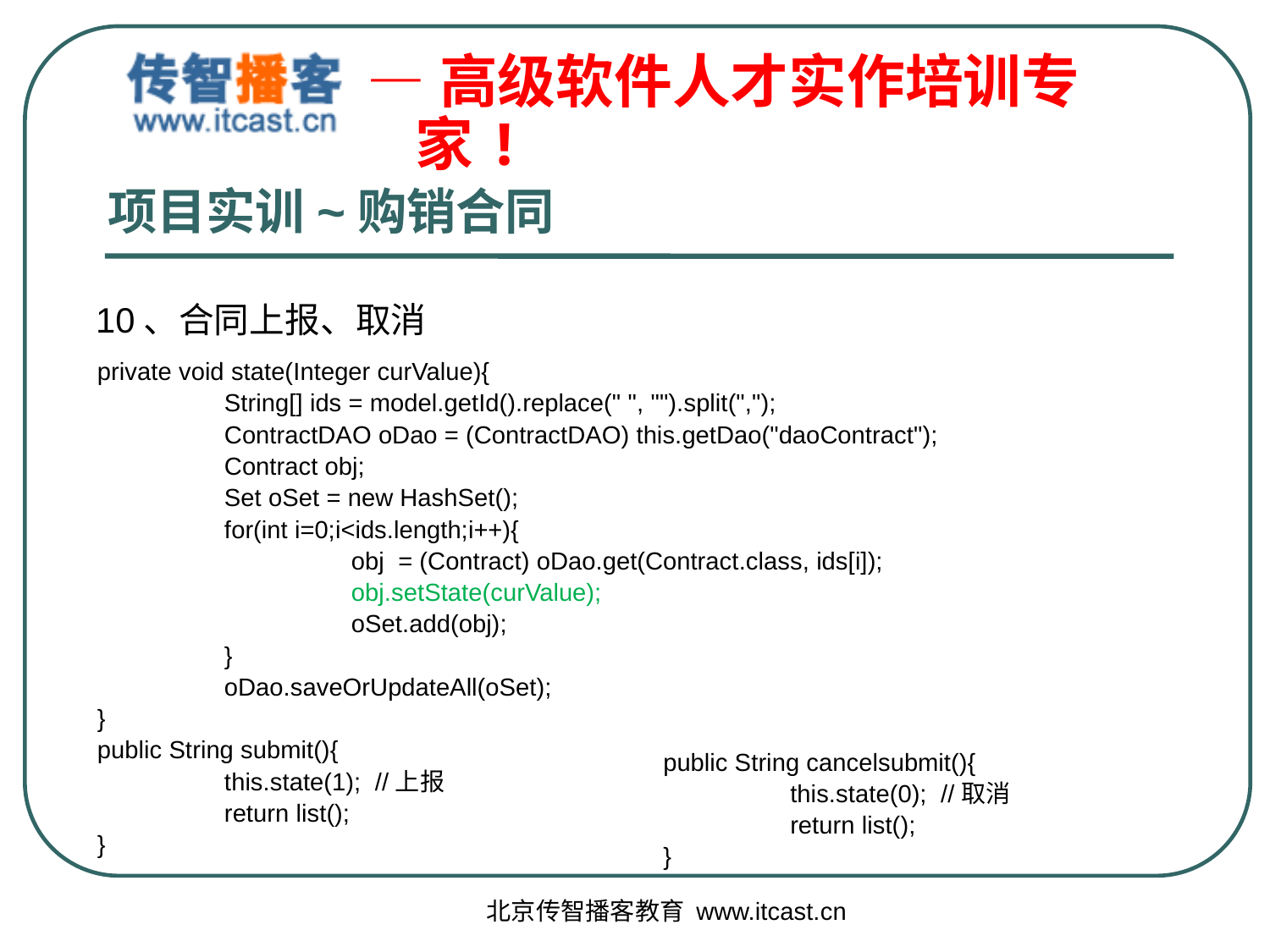

# 项目实训~购销合同
10、合同上报、取消
private void state(Integer curValue){
	String[] ids = model.getId().replace(" ", "").split(",");
	ContractDAO oDao = (ContractDAO) this.getDao("daoContract");
	Contract obj;
	Set oSet = new HashSet();
	for(int i=0;i<ids.length;i++){
		obj  = (Contract) oDao.get(Contract.class, ids[i]);
		obj.setState(curValue);
		oSet.add(obj);
	}
	oDao.saveOrUpdateAll(oSet);
}
public String submit(){
	this.state(1);  //上报
	return list();
}
public String cancelsubmit(){
	this.state(0);  //取消
	return list();
}
北京传智播客教育 www.itcast.cn